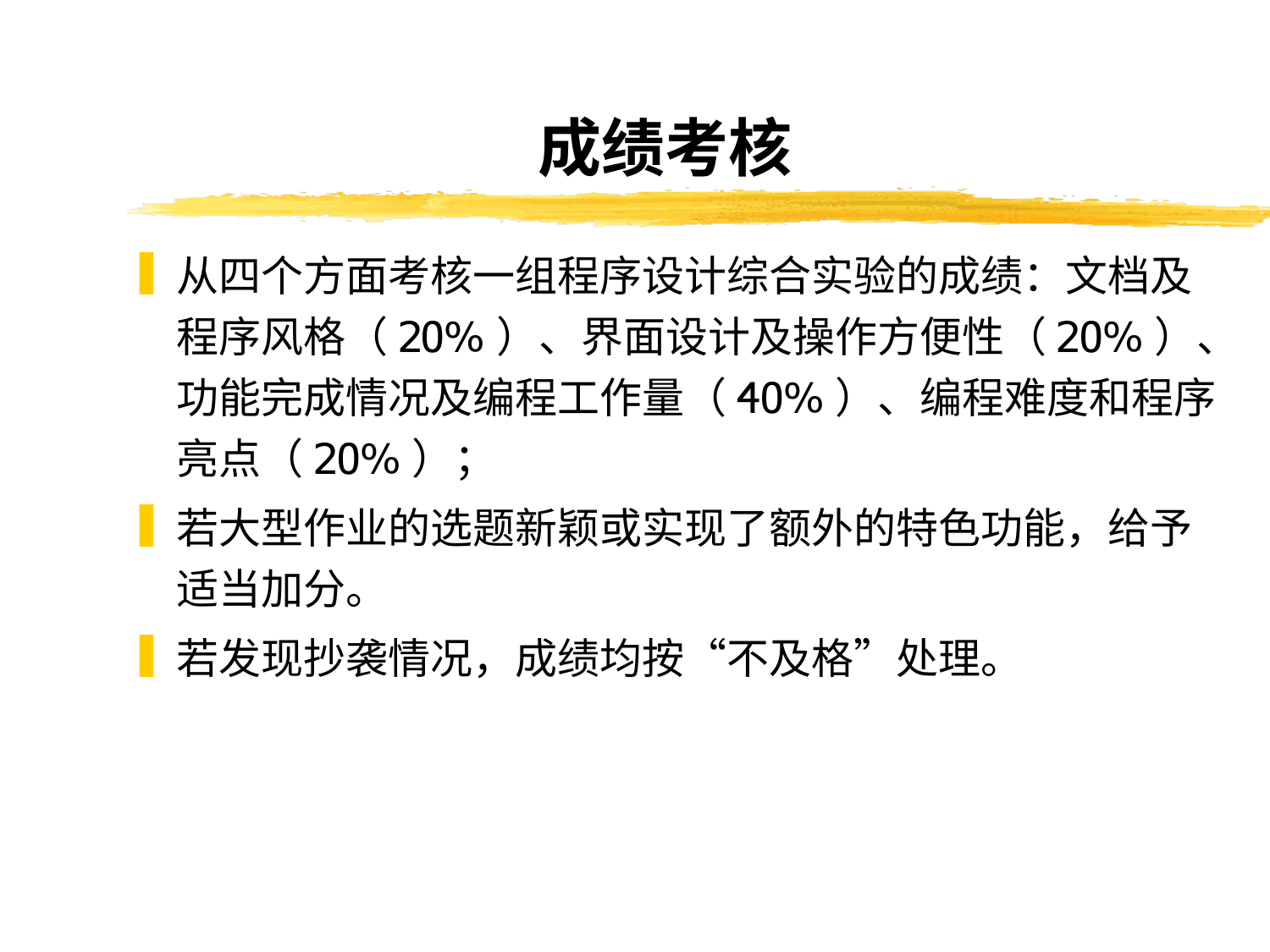

# 成绩考核
从四个方面考核一组程序设计综合实验的成绩：文档及程序风格（20%）、界面设计及操作方便性（20%）、功能完成情况及编程工作量（40%）、编程难度和程序亮点（20%）；
若大型作业的选题新颖或实现了额外的特色功能，给予适当加分。
若发现抄袭情况，成绩均按“不及格”处理。